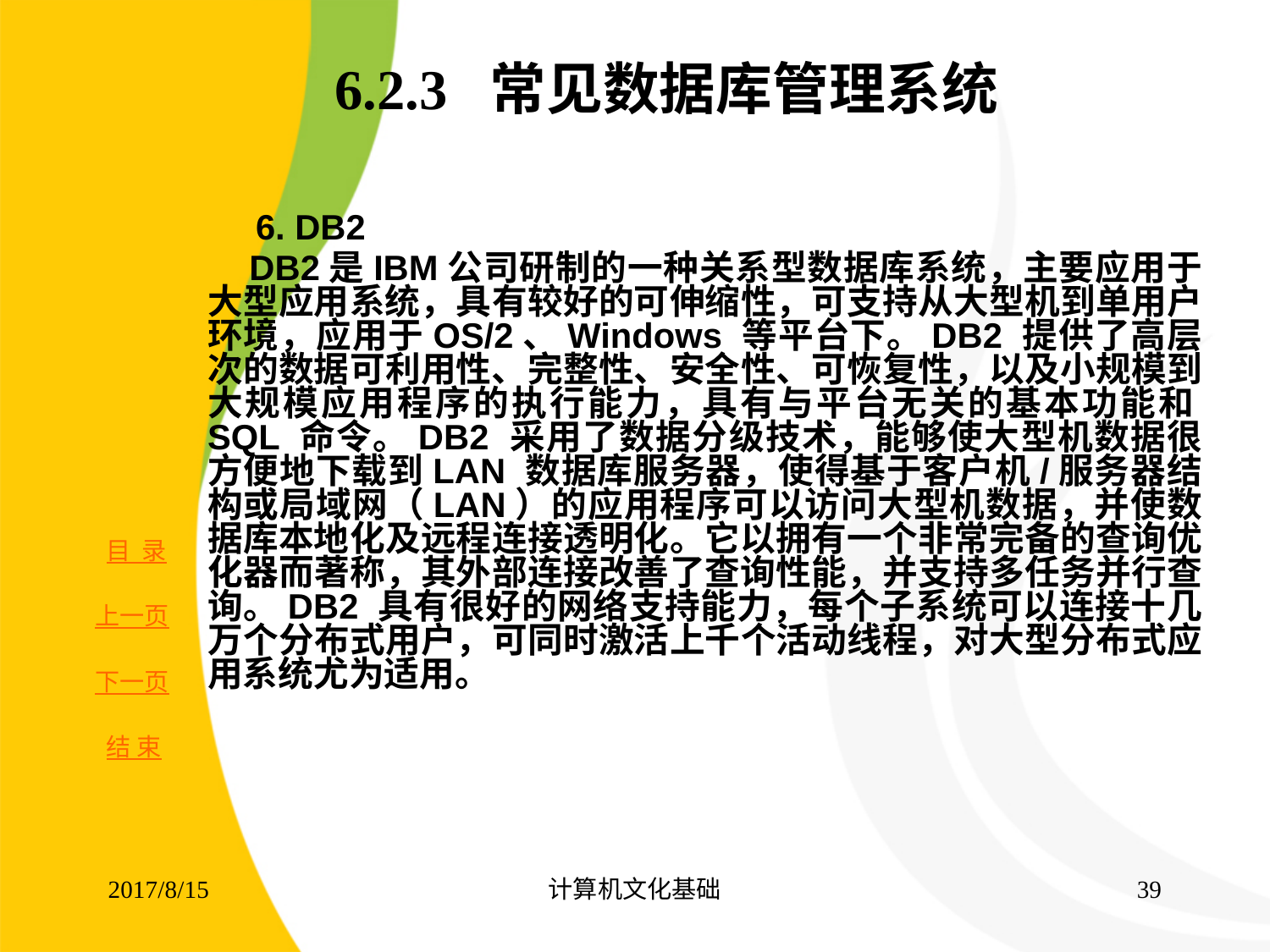

# 6.2.3  常见数据库管理系统
      6. DB2
    DB2是IBM公司研制的一种关系型数据库系统，主要应用于大型应用系统，具有较好的可伸缩性，可支持从大型机到单用户环境，应用于OS/2、Windows 等平台下。DB2 提供了高层次的数据可利用性、完整性、安全性、可恢复性，以及小规模到大规模应用程序的执行能力，具有与平台无关的基本功能和SQL 命令。DB2 采用了数据分级技术，能够使大型机数据很方便地下载到LAN 数据库服务器，使得基于客户机/服务器结构或局域网（LAN）的应用程序可以访问大型机数据，并使数据库本地化及远程连接透明化。它以拥有一个非常完备的查询优化器而著称，其外部连接改善了查询性能，并支持多任务并行查询。DB2 具有很好的网络支持能力，每个子系统可以连接十几万个分布式用户，可同时激活上千个活动线程，对大型分布式应用系统尤为适用。
2017/8/15
计算机文化基础
39